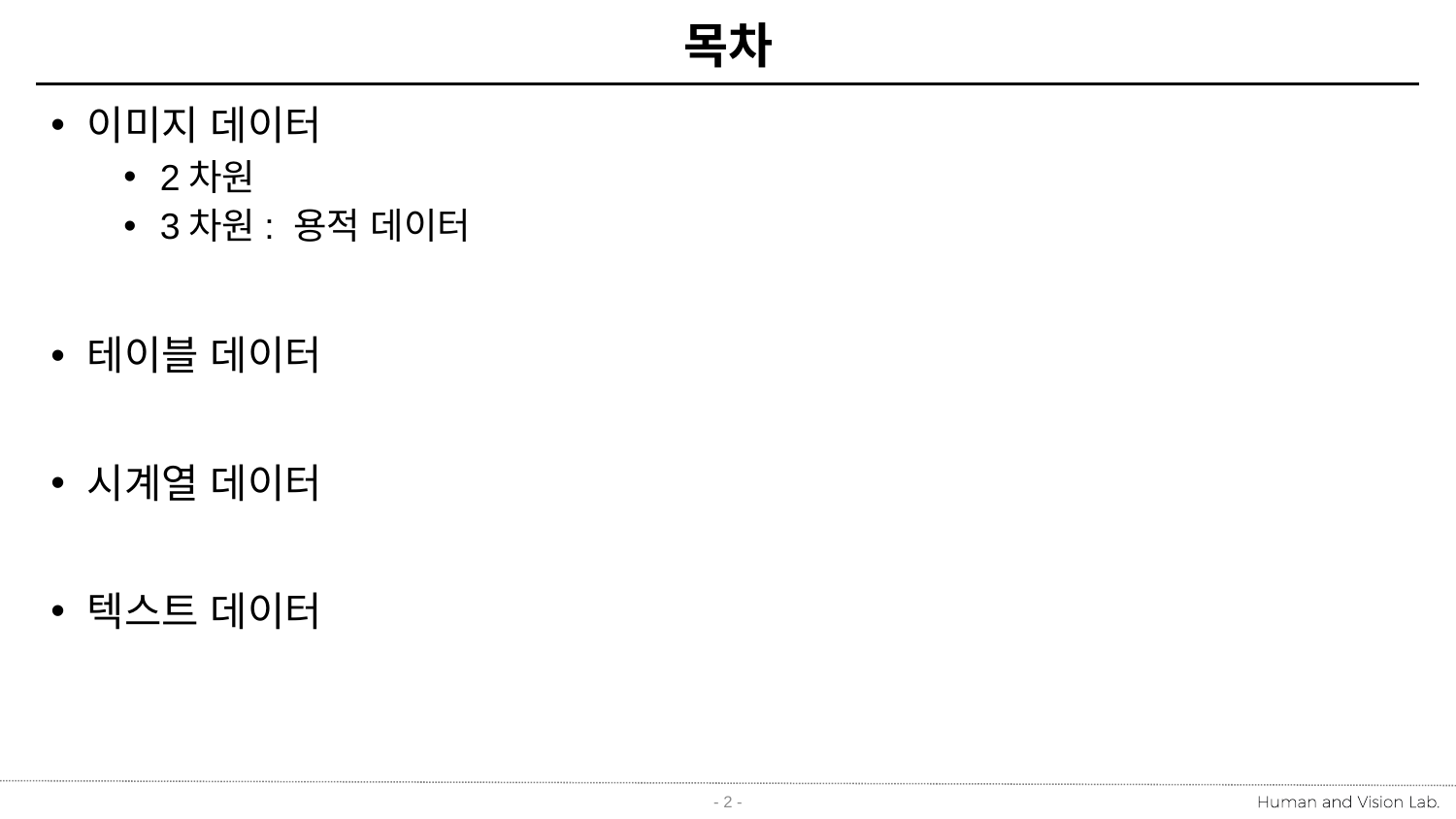

# 목차
이미지 데이터
2차원
3차원: 용적 데이터

테이블 데이터

시계열 데이터

텍스트 데이터
- 2 -